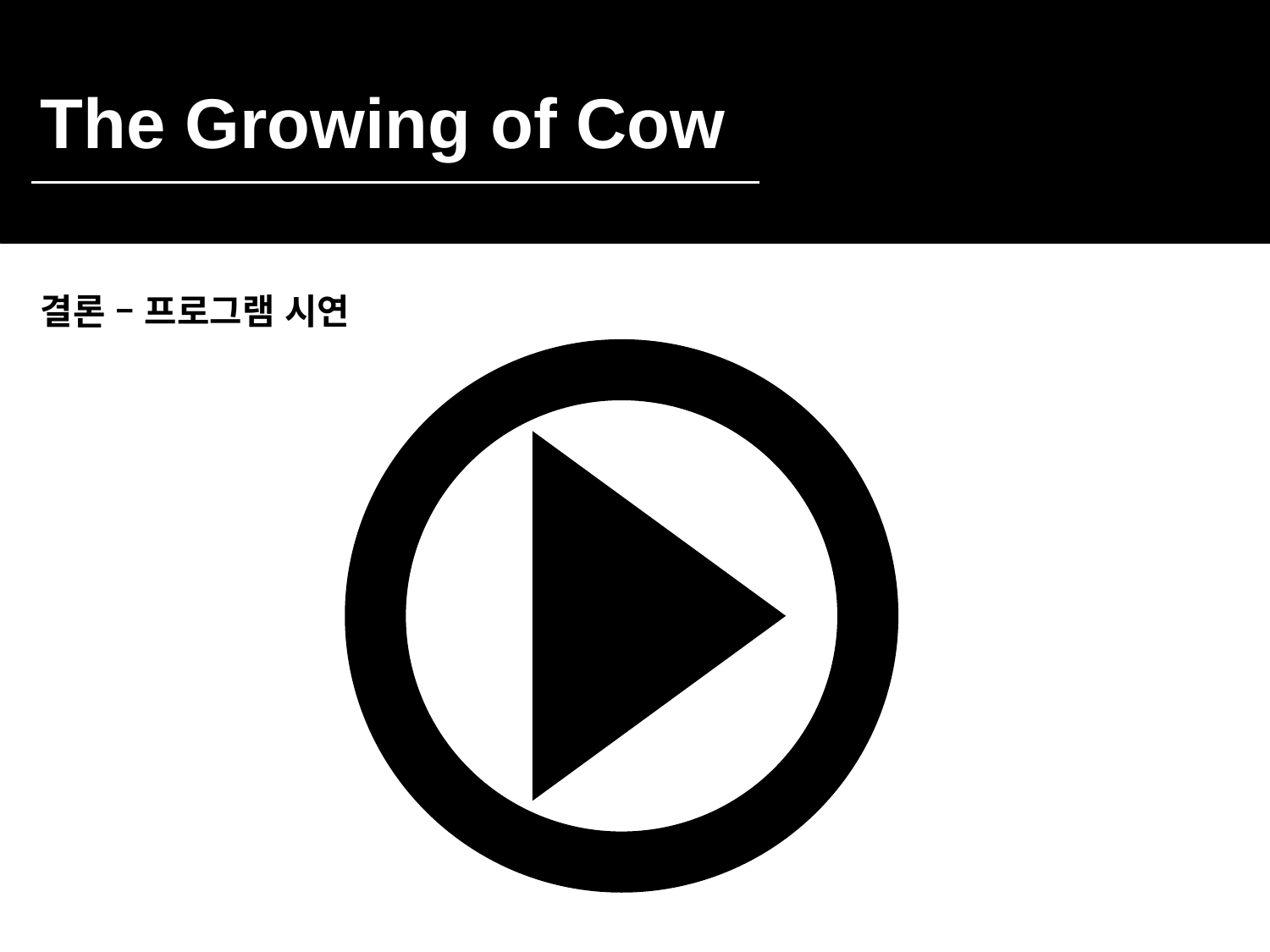

The Growing of Cow

결론 – 프로그램 시연